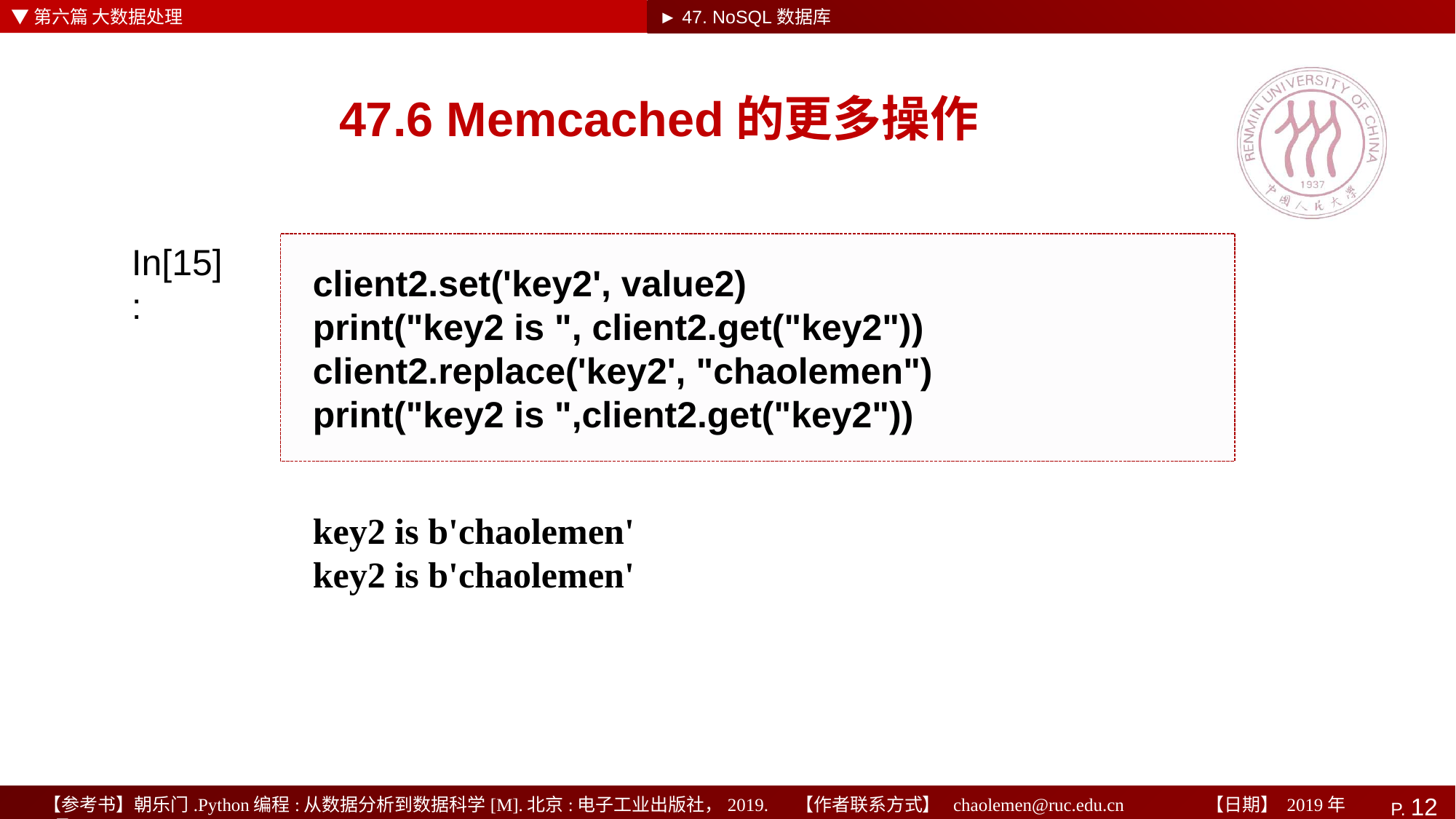

▼第六篇 大数据处理
► 47. NoSQL数据库
# 47.6 Memcached的更多操作
In[15]:
client2.set('key2', value2)
print("key2 is ", client2.get("key2"))
client2.replace('key2', "chaolemen")
print("key2 is ",client2.get("key2"))
key2 is b'chaolemen'
key2 is b'chaolemen'